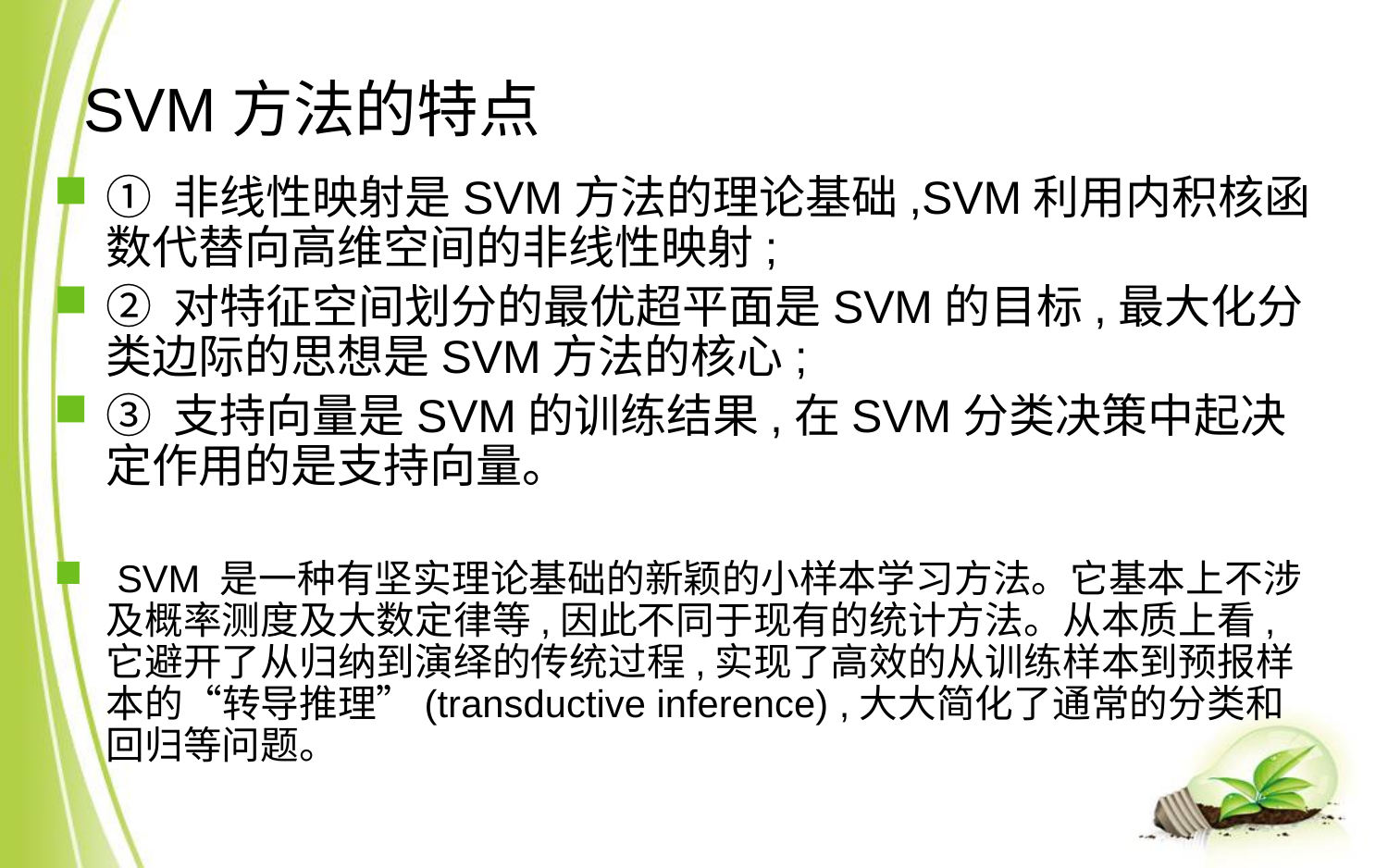

# SVM方法的特点
① 非线性映射是SVM方法的理论基础,SVM利用内积核函数代替向高维空间的非线性映射;
② 对特征空间划分的最优超平面是SVM的目标,最大化分类边际的思想是SVM方法的核心;
③ 支持向量是SVM的训练结果,在SVM分类决策中起决定作用的是支持向量。

 SVM 是一种有坚实理论基础的新颖的小样本学习方法。它基本上不涉及概率测度及大数定律等,因此不同于现有的统计方法。从本质上看,它避开了从归纳到演绎的传统过程,实现了高效的从训练样本到预报样本的“转导推理”(transductive inference) ,大大简化了通常的分类和回归等问题。